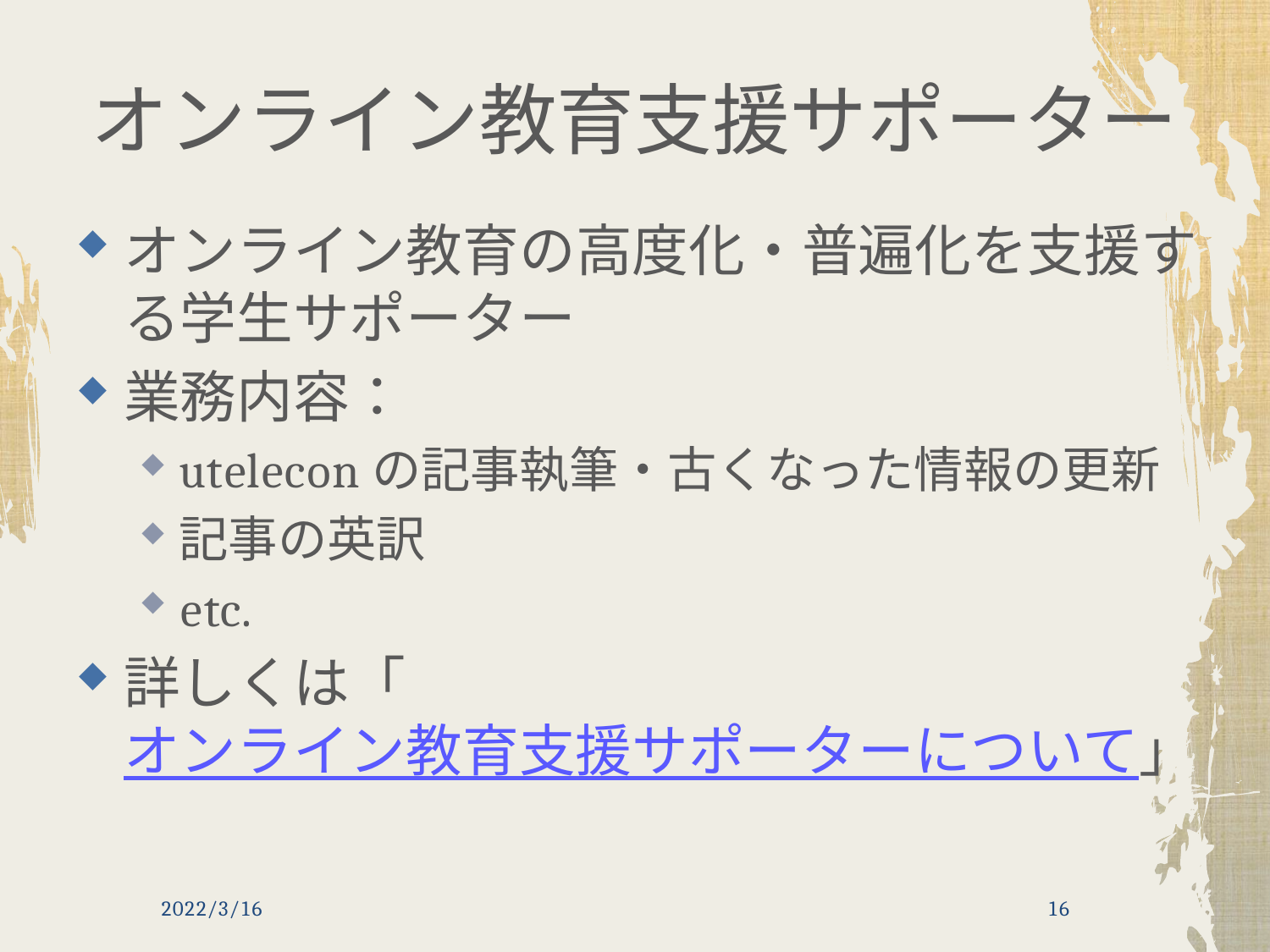

# オンライン教育支援サポーター
オンライン教育の高度化・普遍化を支援する学生サポーター
業務内容：
uteleconの記事執筆・古くなった情報の更新
記事の英訳
etc.
詳しくは「オンライン教育支援サポーターについて」
2022/3/16
16